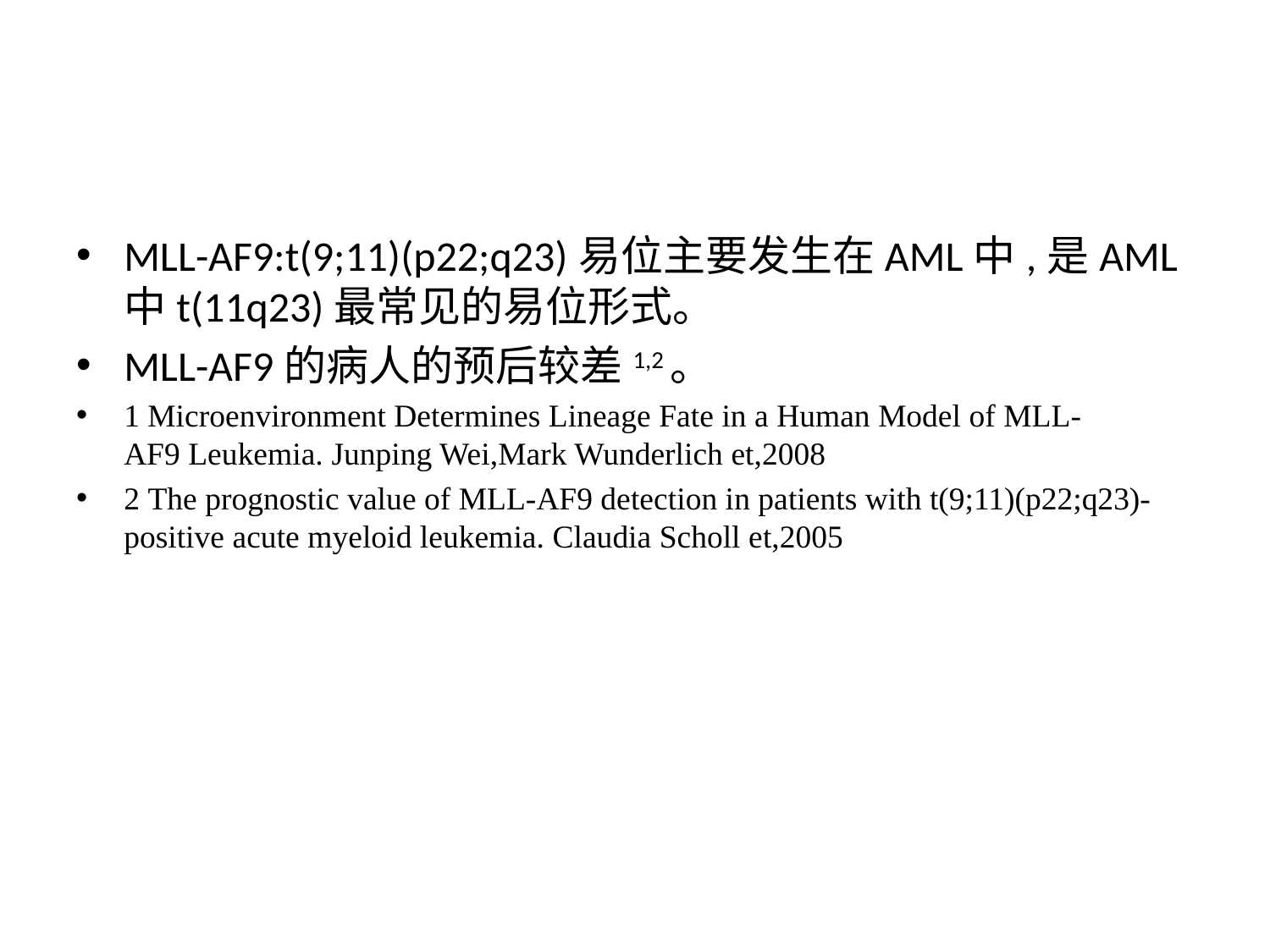

#
MLL-AF9:t(9;11)(p22;q23)易位主要发生在AML中,是AML中t(11q23)最常见的易位形式。
MLL-AF9的病人的预后较差1,2。
1 Microenvironment Determines Lineage Fate in a Human Model of MLL-AF9 Leukemia. Junping Wei,Mark Wunderlich et,2008
2 The prognostic value of MLL-AF9 detection in patients with t(9;11)(p22;q23)-positive acute myeloid leukemia. Claudia Scholl et,2005